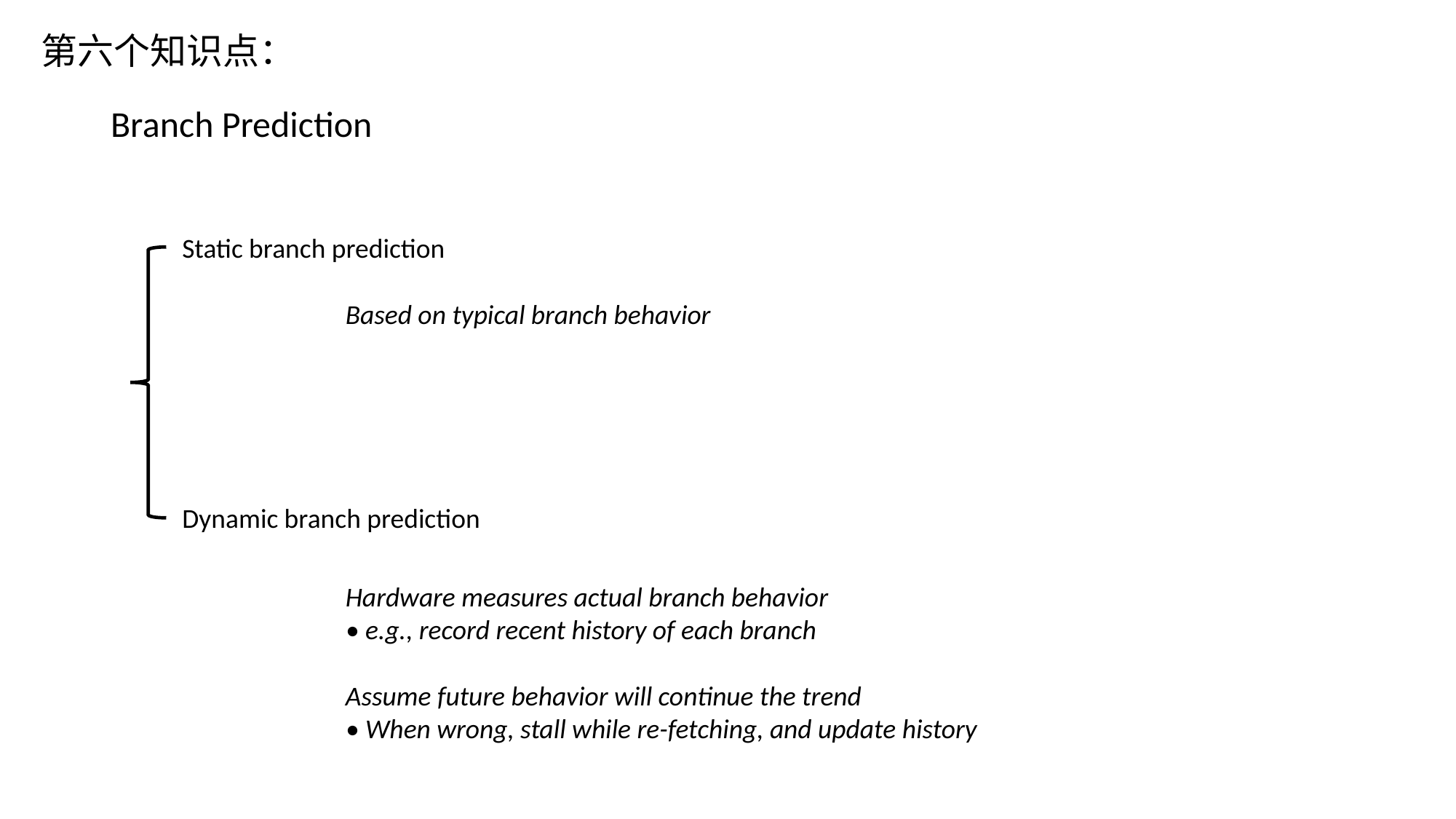

第六个知识点：
Branch Prediction
Static branch prediction

Based on typical branch behavior
Dynamic branch prediction
Hardware measures actual branch behavior
• e.g., record recent history of each branch
Assume future behavior will continue the trend
• When wrong, stall while re-fetching, and update history